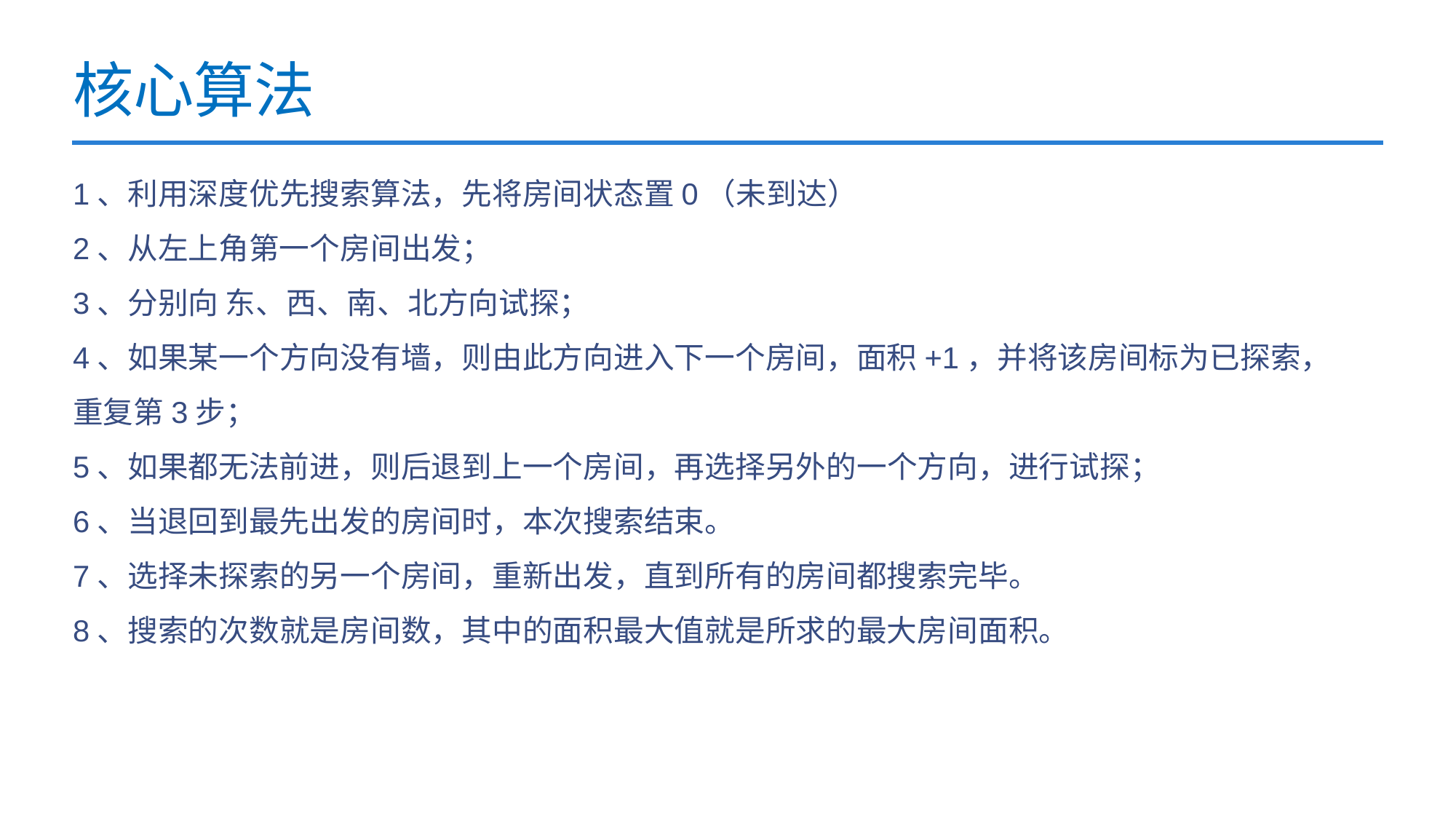

# 核心算法
1、利用深度优先搜索算法，先将房间状态置0（未到达）
2、从左上角第一个房间出发；
3、分别向 东、西、南、北方向试探；
4、如果某一个方向没有墙，则由此方向进入下一个房间，面积+1，并将该房间标为已探索，重复第3步；
5、如果都无法前进，则后退到上一个房间，再选择另外的一个方向，进行试探；
6、当退回到最先出发的房间时，本次搜索结束。
7、选择未探索的另一个房间，重新出发，直到所有的房间都搜索完毕。
8、搜索的次数就是房间数，其中的面积最大值就是所求的最大房间面积。